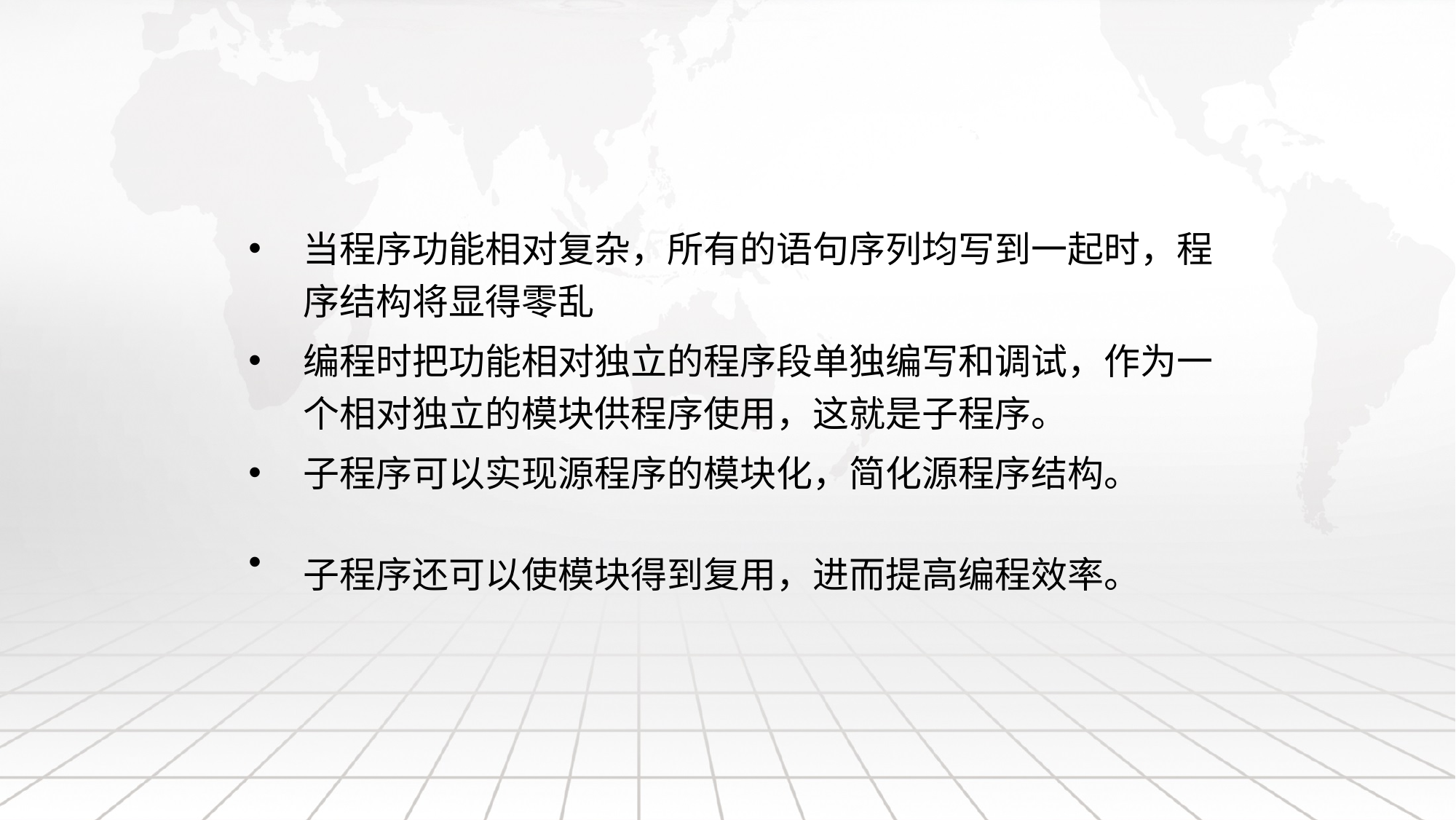

当程序功能相对复杂，所有的语句序列均写到一起时，程序结构将显得零乱
编程时把功能相对独立的程序段单独编写和调试，作为一个相对独立的模块供程序使用，这就是子程序。
子程序可以实现源程序的模块化，简化源程序结构。
子程序还可以使模块得到复用，进而提高编程效率。